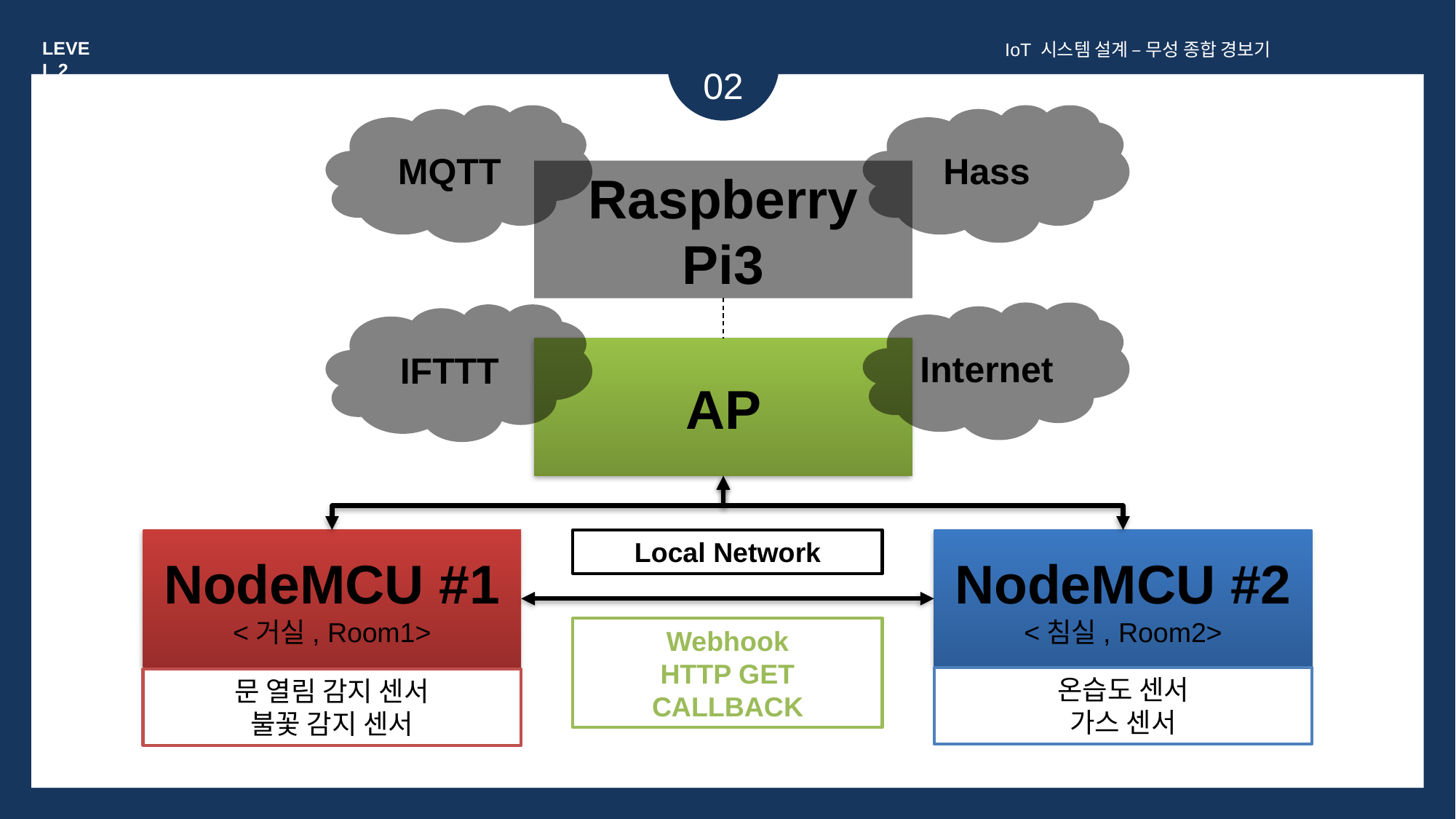

LEVEL 2
IoT 시스템 설계 – 무성 종합 경보기
02

MQTT
Hass
Raspberry Pi3
Internet
IFTTT
AP
NodeMCU #1
<거실, Room1>
Local Network
NodeMCU #2
<침실, Room2>
Webhook
HTTP GET CALLBACK
온습도 센서
가스 센서
문 열림 감지 센서
불꽃 감지 센서